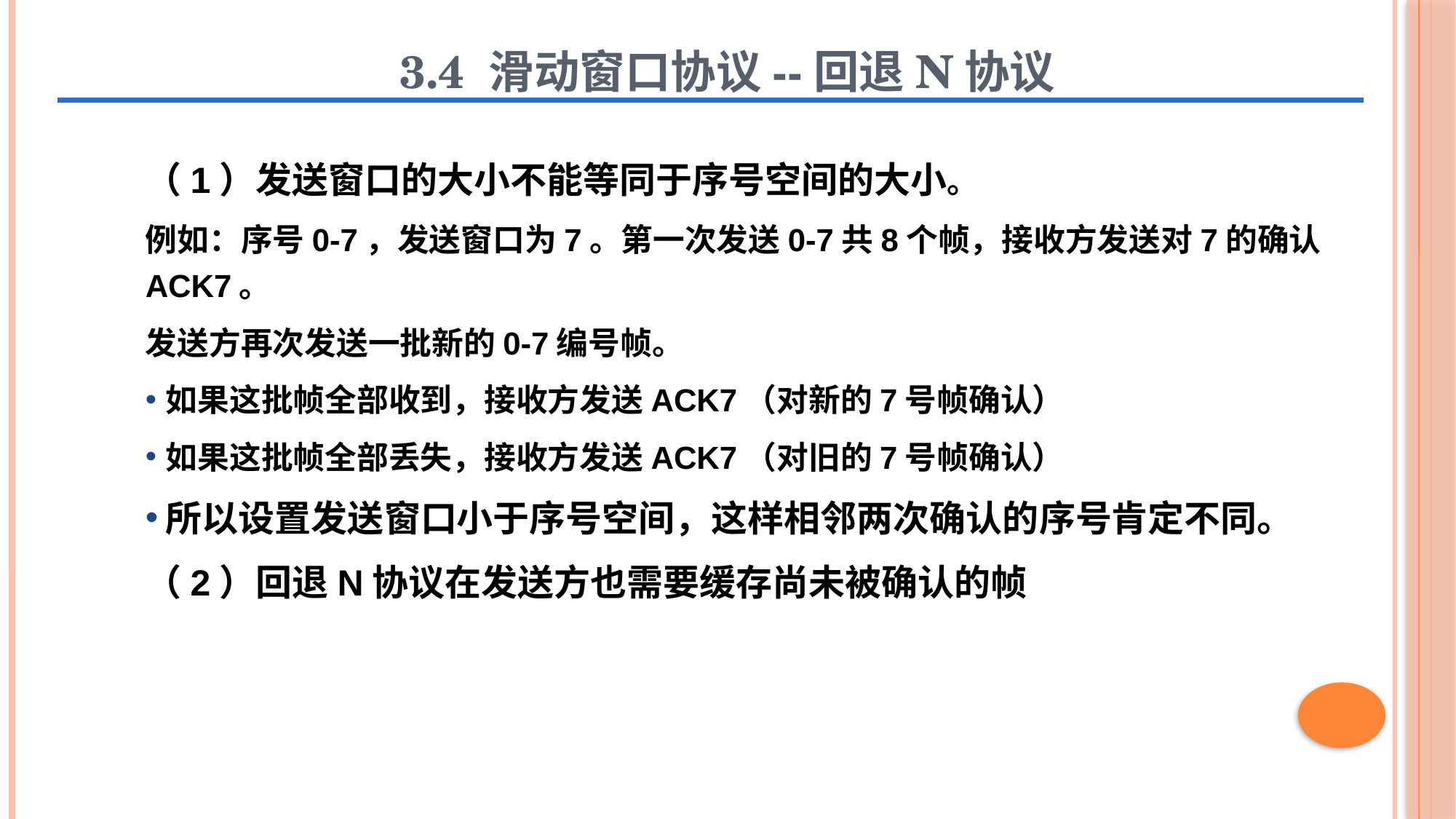

3.4 滑动窗口协议--回退N协议
（1）发送窗口的大小不能等同于序号空间的大小。
例如：序号0-7，发送窗口为7。第一次发送0-7共8个帧，接收方发送对7的确认ACK7。
发送方再次发送一批新的0-7编号帧。
如果这批帧全部收到，接收方发送ACK7（对新的7号帧确认）
如果这批帧全部丢失，接收方发送ACK7（对旧的7号帧确认）
所以设置发送窗口小于序号空间，这样相邻两次确认的序号肯定不同。
（2）回退N协议在发送方也需要缓存尚未被确认的帧